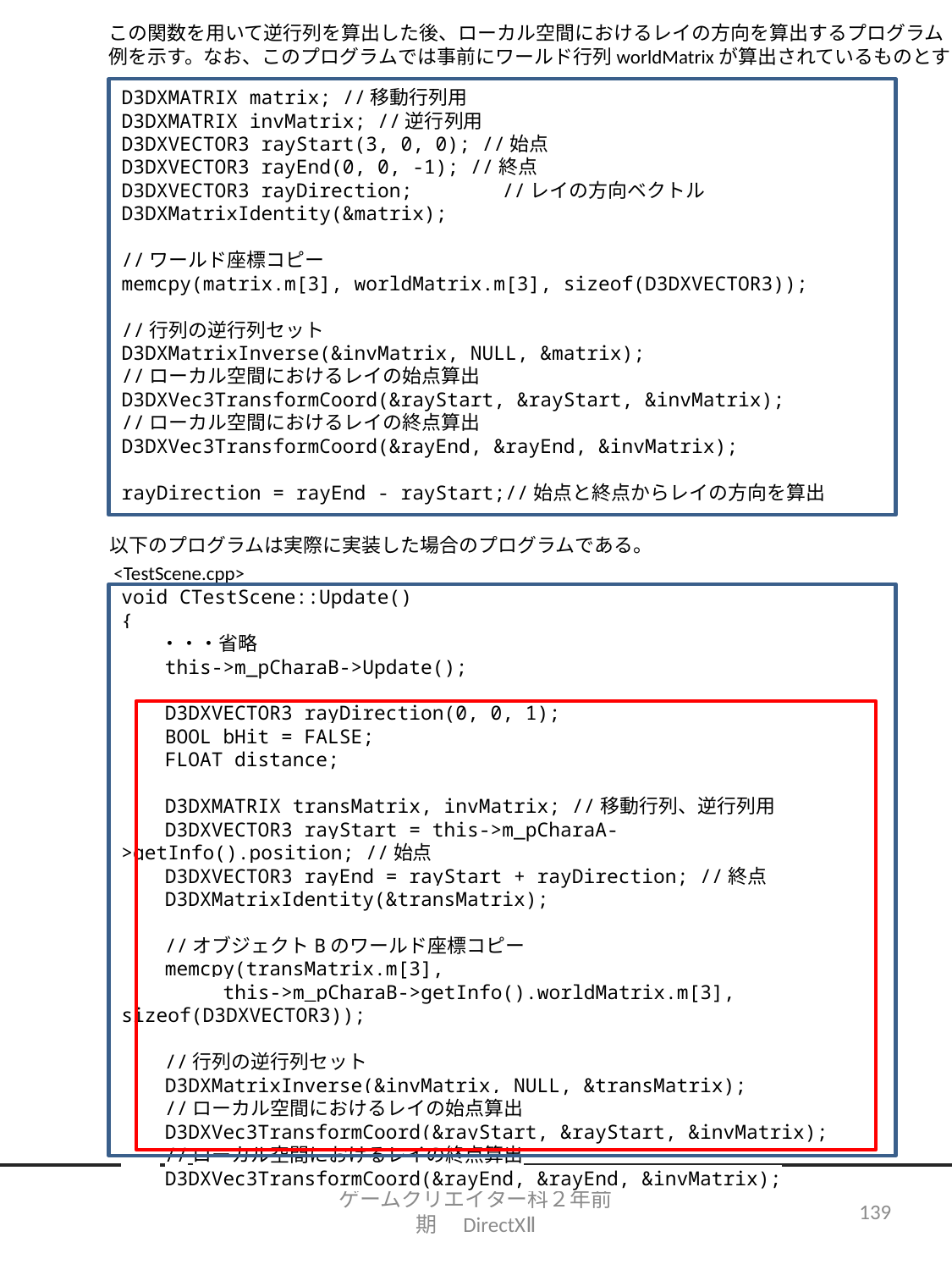

この関数を用いて逆行列を算出した後、ローカル空間におけるレイの方向を算出するプログラム
例を示す。なお、このプログラムでは事前にワールド行列worldMatrixが算出されているものとする。

D3DXMATRIX matrix; //移動行列用
D3DXMATRIX invMatrix; //逆行列用
D3DXVECTOR3 rayStart(3, 0, 0); //始点
D3DXVECTOR3 rayEnd(0, 0, -1); //終点
D3DXVECTOR3 rayDirection;	//レイの方向ベクトル
D3DXMatrixIdentity(&matrix);

//ワールド座標コピー
memcpy(matrix.m[3], worldMatrix.m[3], sizeof(D3DXVECTOR3));

//行列の逆行列セット
D3DXMatrixInverse(&invMatrix, NULL, &matrix);
//ローカル空間におけるレイの始点算出
D3DXVec3TransformCoord(&rayStart, &rayStart, &invMatrix);
//ローカル空間におけるレイの終点算出
D3DXVec3TransformCoord(&rayEnd, &rayEnd, &invMatrix);

rayDirection = rayEnd - rayStart;//始点と終点からレイの方向を算出
以下のプログラムは実際に実装した場合のプログラムである。
<TestScene.cpp>
void CTestScene::Update()
{
　　・・・省略
　　this->m_pCharaB->Update();

　　D3DXVECTOR3 rayDirection(0, 0, 1);
　　BOOL bHit = FALSE;
　　FLOAT distance;

　　D3DXMATRIX transMatrix, invMatrix; //移動行列、逆行列用
　　D3DXVECTOR3 rayStart = this->m_pCharaA->getInfo().position; //始点
　　D3DXVECTOR3 rayEnd = rayStart + rayDirection; //終点
　　D3DXMatrixIdentity(&transMatrix);

　　//オブジェクトBのワールド座標コピー
　　memcpy(transMatrix.m[3],
　　　　　this->m_pCharaB->getInfo().worldMatrix.m[3], sizeof(D3DXVECTOR3));

　　//行列の逆行列セット
　　D3DXMatrixInverse(&invMatrix, NULL, &transMatrix);
　　//ローカル空間におけるレイの始点算出
　　D3DXVec3TransformCoord(&rayStart, &rayStart, &invMatrix);
　　//ローカル空間におけるレイの終点算出
　　D3DXVec3TransformCoord(&rayEnd, &rayEnd, &invMatrix);

ゲームクリエイター科２年前期　DirectXⅡ
139